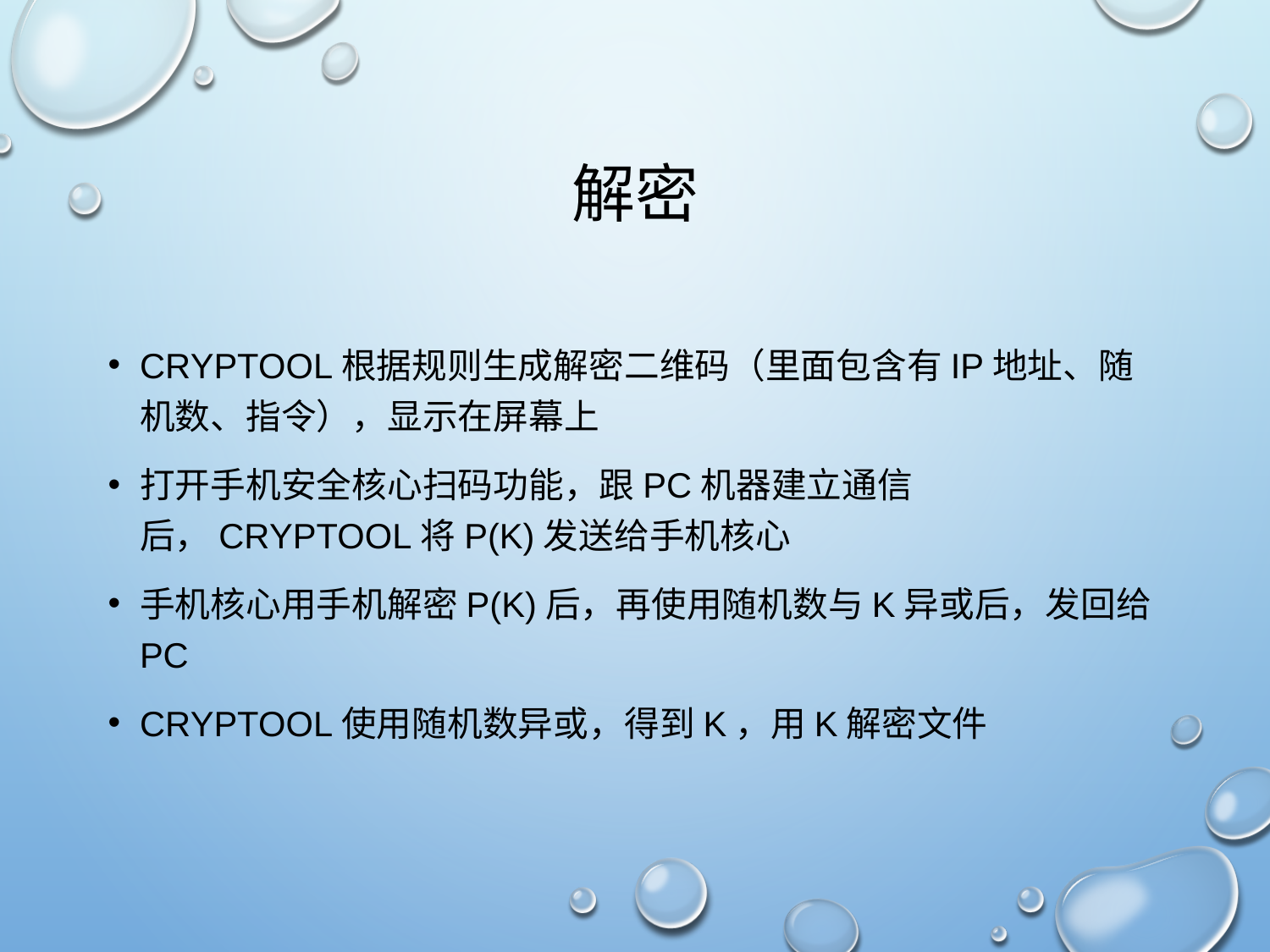

# 解密
CRYPTOOL根据规则生成解密二维码（里面包含有IP地址、随机数、指令），显示在屏幕上
打开手机安全核心扫码功能，跟PC机器建立通信后，CRYPTOOL将P(K)发送给手机核心
手机核心用手机解密P(K)后，再使用随机数与K异或后，发回给PC
CRYPTOOL使用随机数异或，得到K，用K解密文件